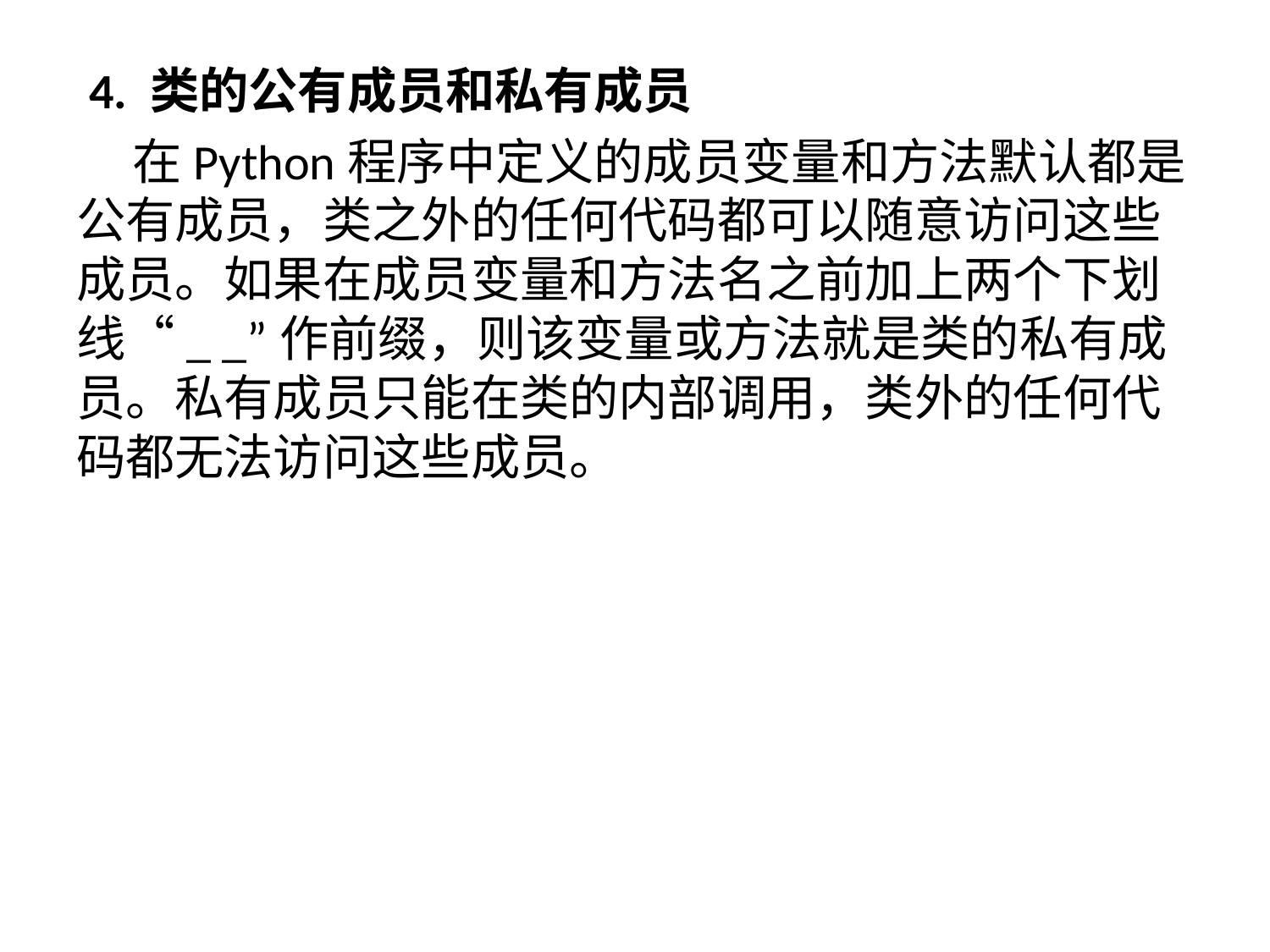

4. 类的公有成员和私有成员
    在Python程序中定义的成员变量和方法默认都是公有成员，类之外的任何代码都可以随意访问这些成员。如果在成员变量和方法名之前加上两个下划线“_ _”作前缀，则该变量或方法就是类的私有成员。私有成员只能在类的内部调用，类外的任何代码都无法访问这些成员。